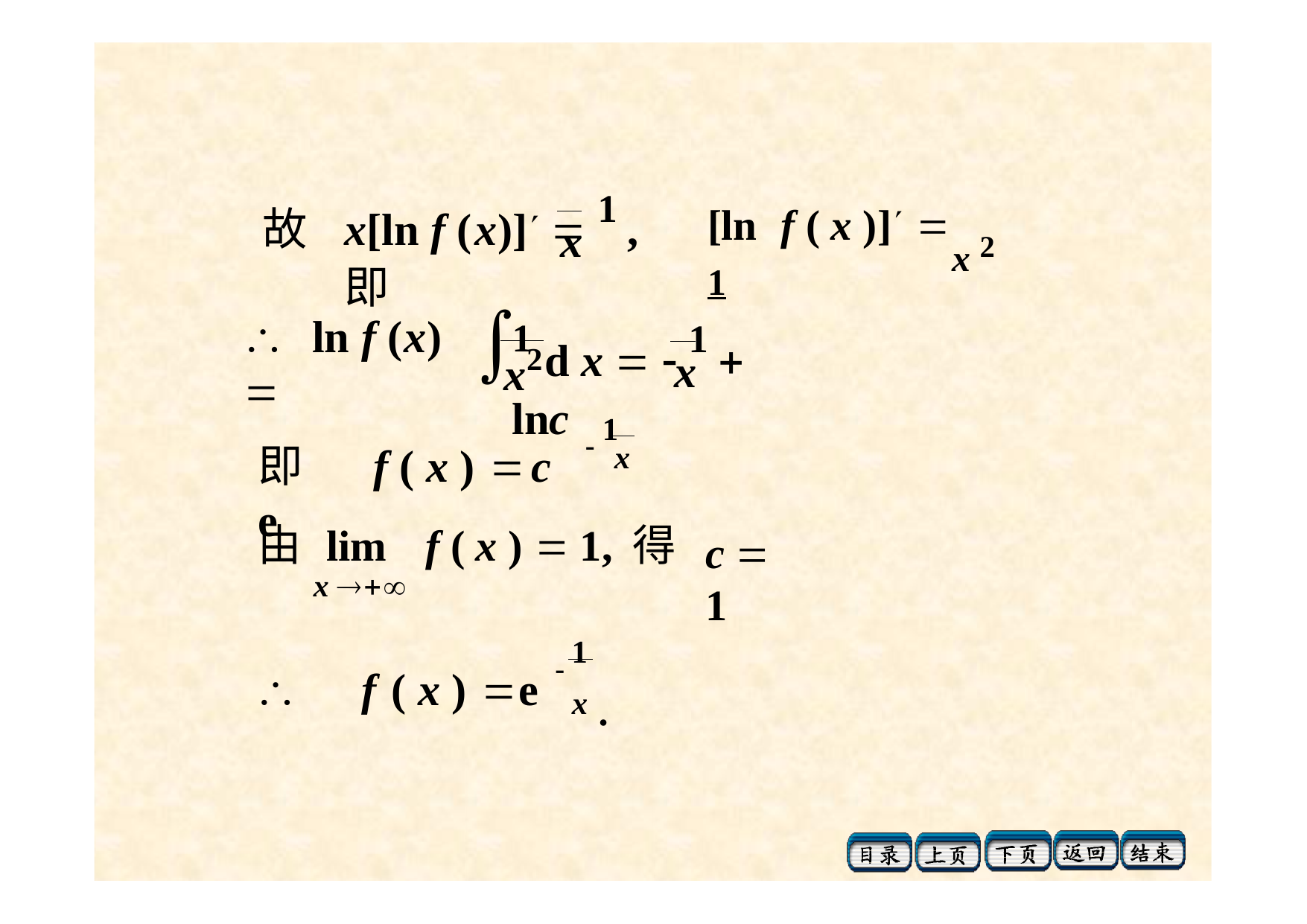

[ln	f ( x )]′ =	1
# 故	x[ln f (x)]′ = 1 ,	即
x 2
x

∫
∴	ln f (x) =
1 d x = − 1 + lnc
2
x

x
− 1
x
即	f ( x ) =	c e

由 lim	f ( x ) = 1,	得
x →+∞
− 1
c = 1
x .
∴	f ( x ) =	e